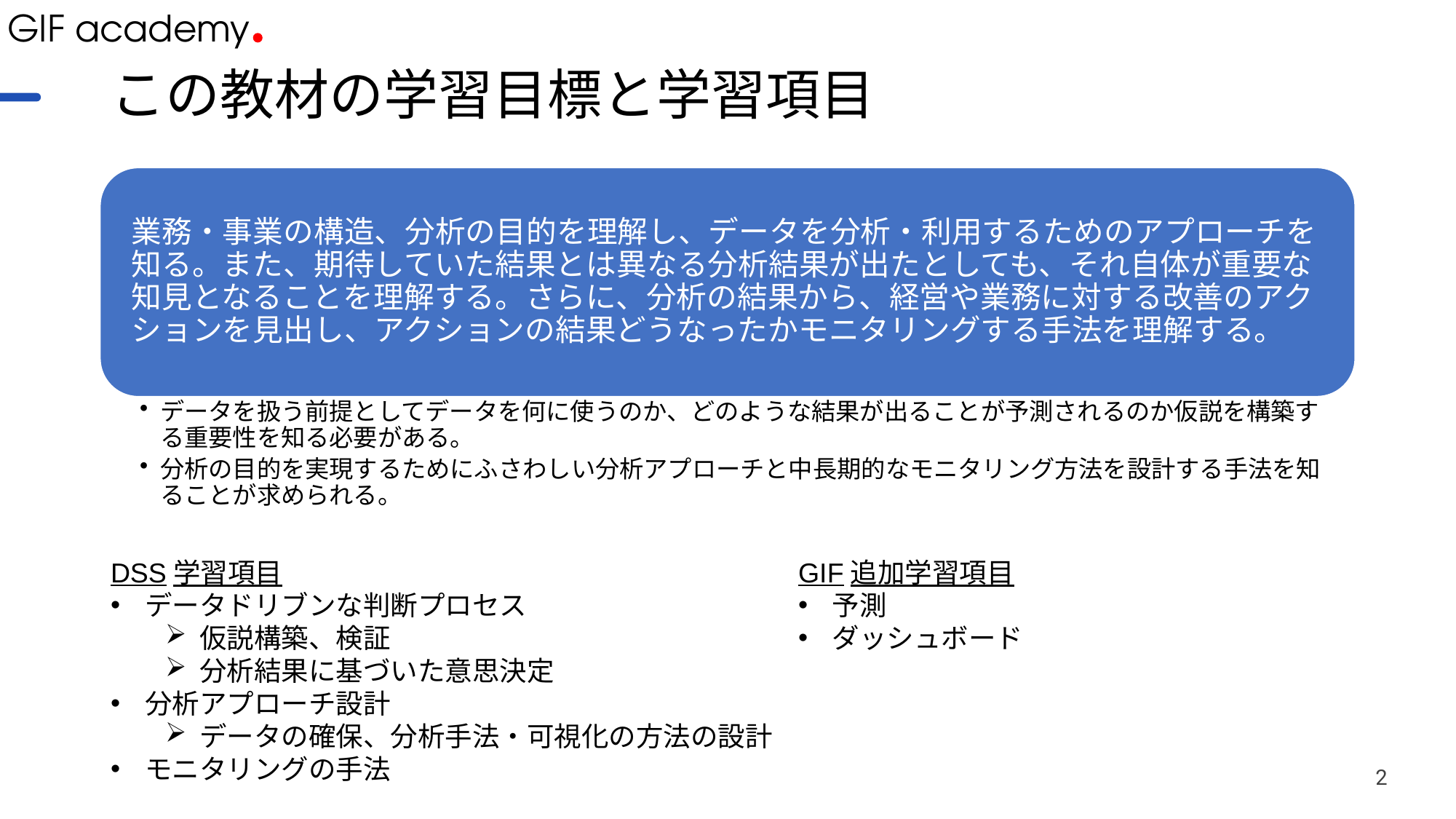

# この教材の学習目標と学習項目
業務・事業の構造、分析の目的を理解し、データを分析・利用するためのアプローチを知る。また、期待していた結果とは異なる分析結果が出たとしても、それ自体が重要な知見となることを理解する。さらに、分析の結果から、経営や業務に対する改善のアクションを見出し、アクションの結果どうなったかモニタリングする手法を理解する。
データを扱う前提としてデータを何に使うのか、どのような結果が出ることが予測されるのか仮説を構築する重要性を知る必要がある。
分析の目的を実現するためにふさわしい分析アプローチと中長期的なモニタリング方法を設計する手法を知ることが求められる。
DSS学習項目
データドリブンな判断プロセス
仮説構築、検証
分析結果に基づいた意思決定
分析アプローチ設計
データの確保、分析手法・可視化の方法の設計
モニタリングの手法
GIF追加学習項目
予測
ダッシュボード
2